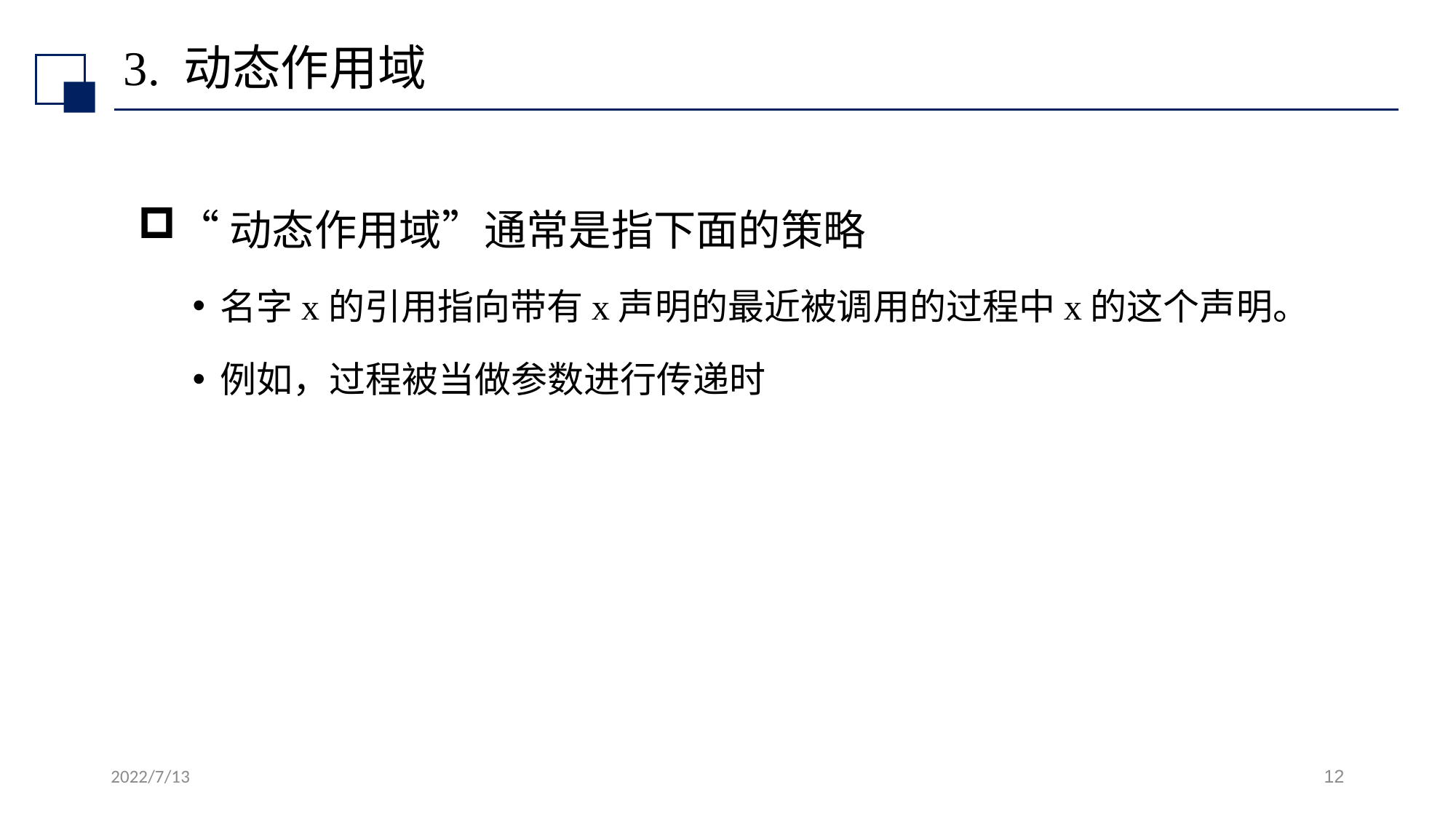

# 3. 动态作用域
“动态作用域”通常是指下面的策略
名字x的引用指向带有x声明的最近被调用的过程中x的这个声明。
例如，过程被当做参数进行传递时
2022/7/13
12